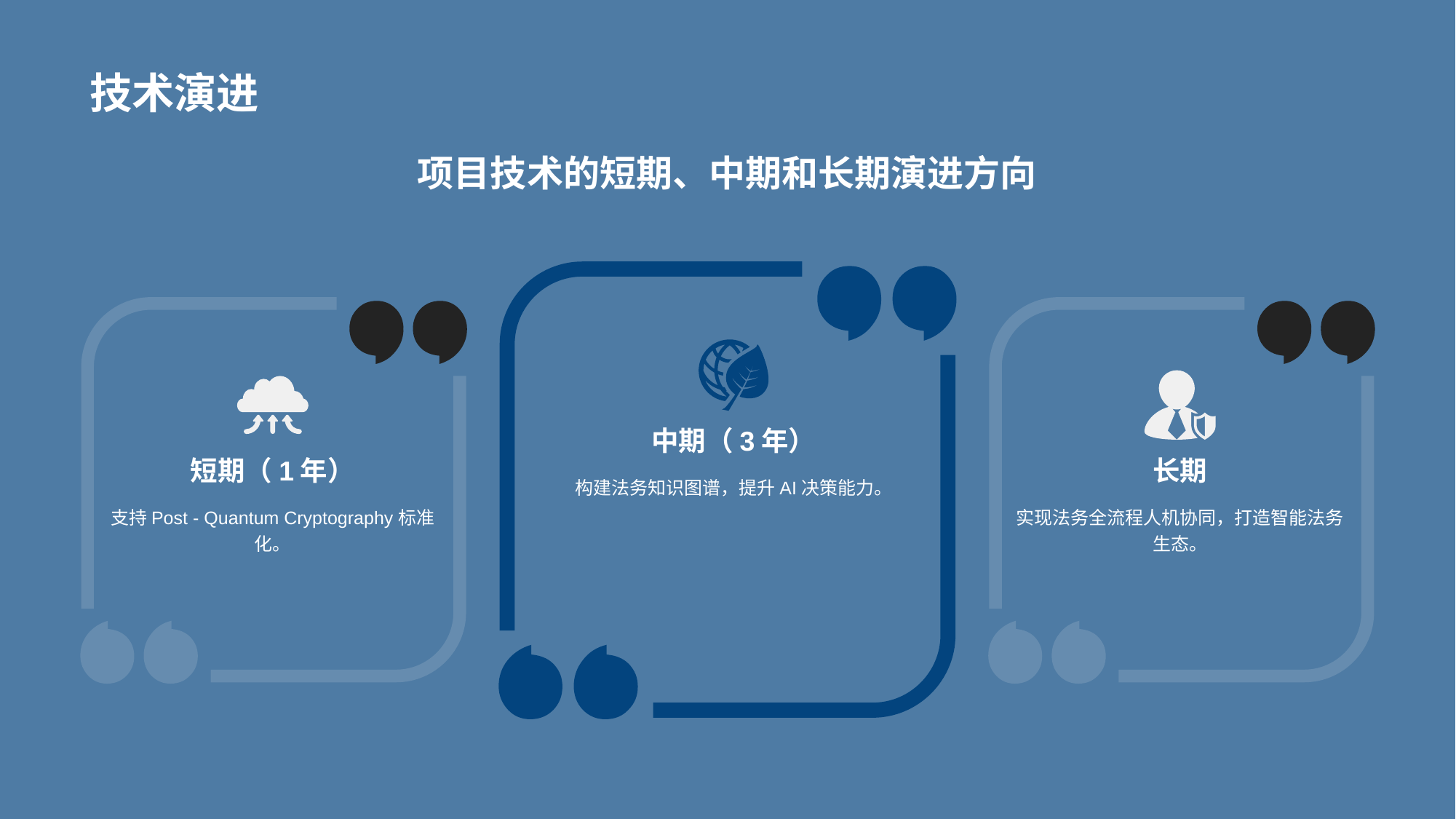

# 技术演进
项目技术的短期、中期和长期演进方向

中期（3年）
构建法务知识图谱，提升AI决策能力。

长期
实现法务全流程人机协同，打造智能法务生态。

短期（1年）
支持Post - Quantum Cryptography标准化。